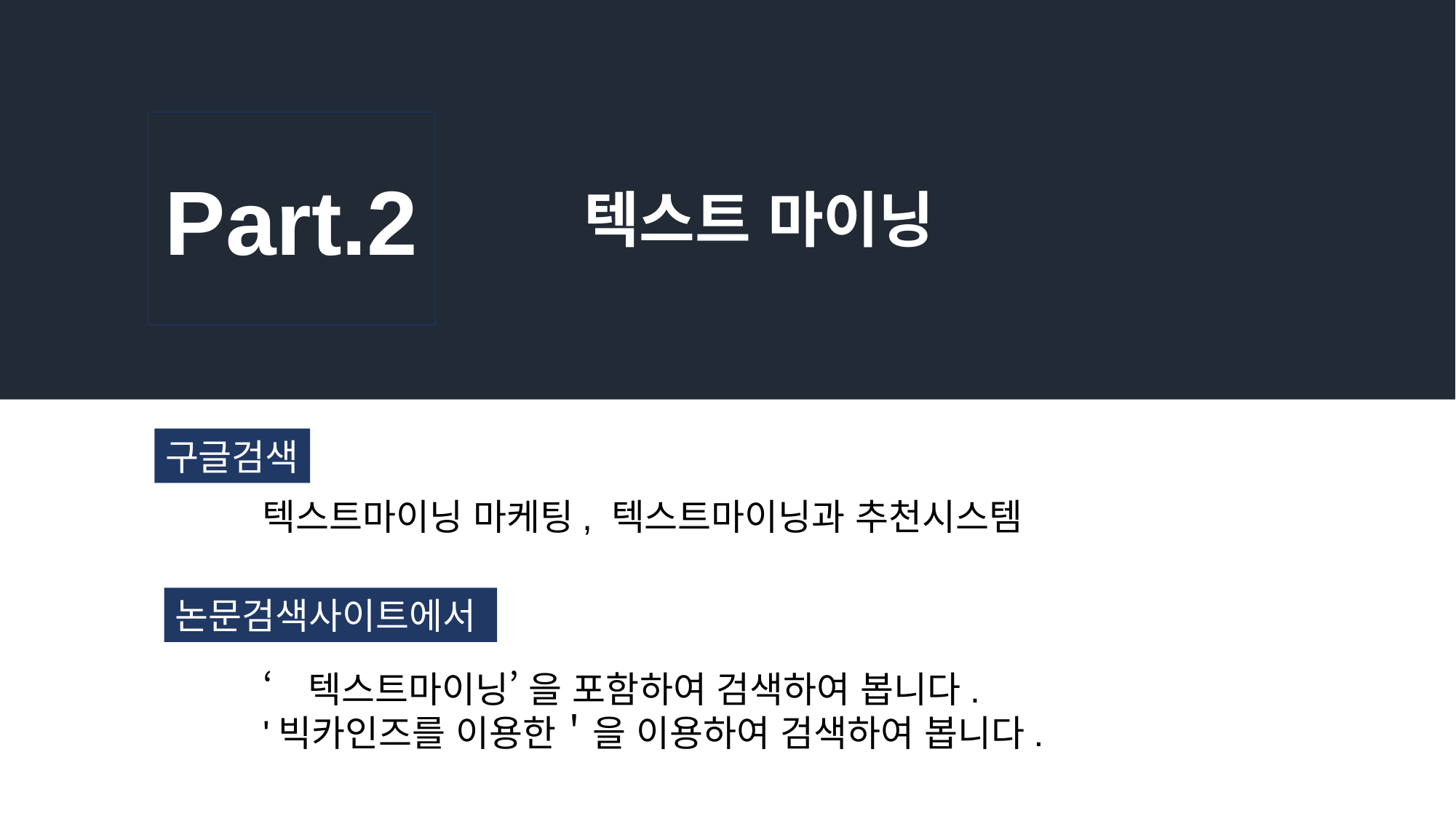

Part.2
텍스트 마이닝
구글검색
텍스트마이닝 마케팅, 텍스트마이닝과 추천시스템
논문검색사이트에서
‘텍스트마이닝’ 을 포함하여 검색하여 봅니다.
'빅카인즈를 이용한＇을 이용하여 검색하여 봅니다.